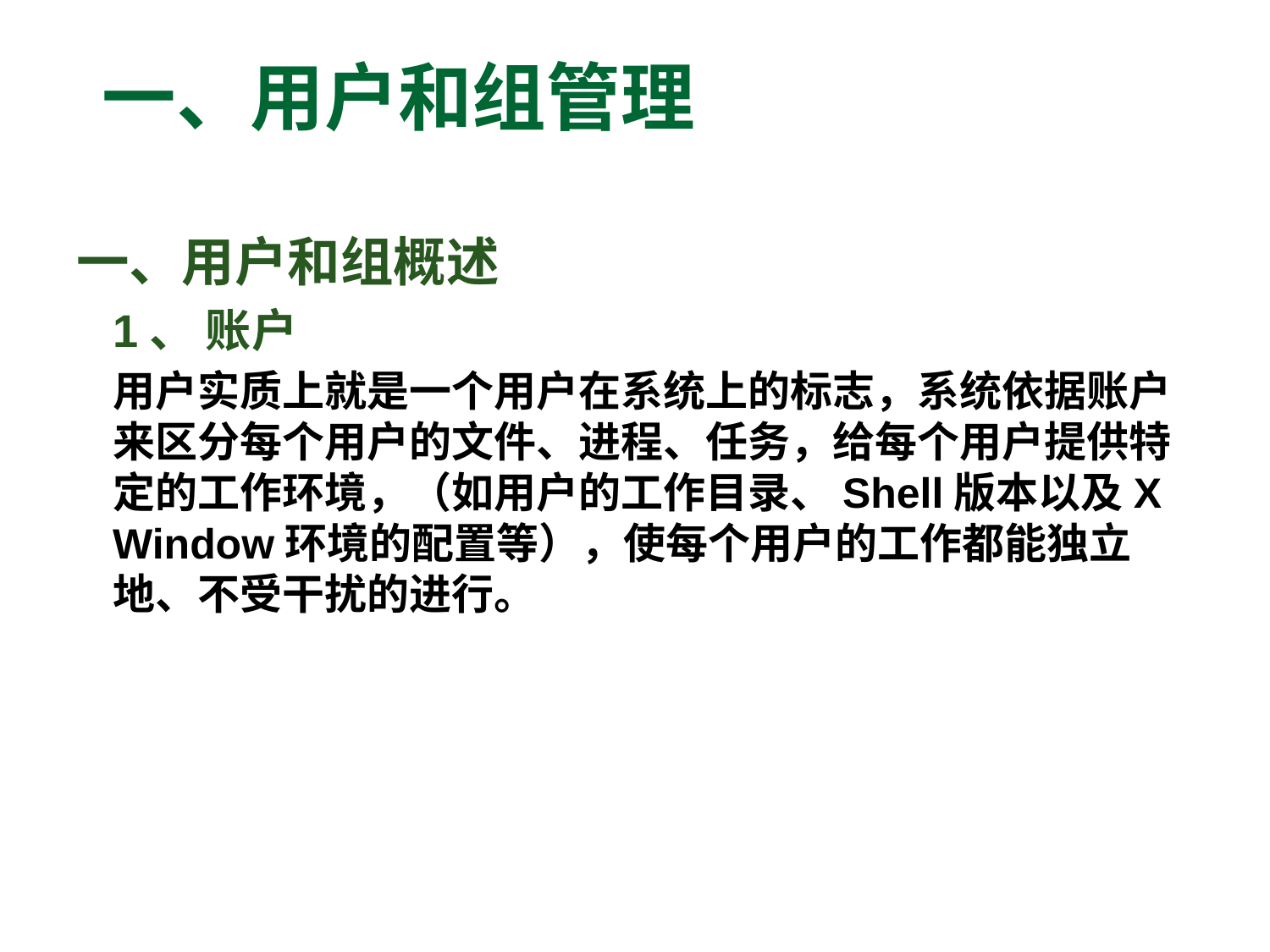

# 一、用户和组管理
一、用户和组概述
1、 账户
用户实质上就是一个用户在系统上的标志，系统依据账户来区分每个用户的文件、进程、任务，给每个用户提供特定的工作环境，（如用户的工作目录、Shell版本以及X Window环境的配置等），使每个用户的工作都能独立地、不受干扰的进行。